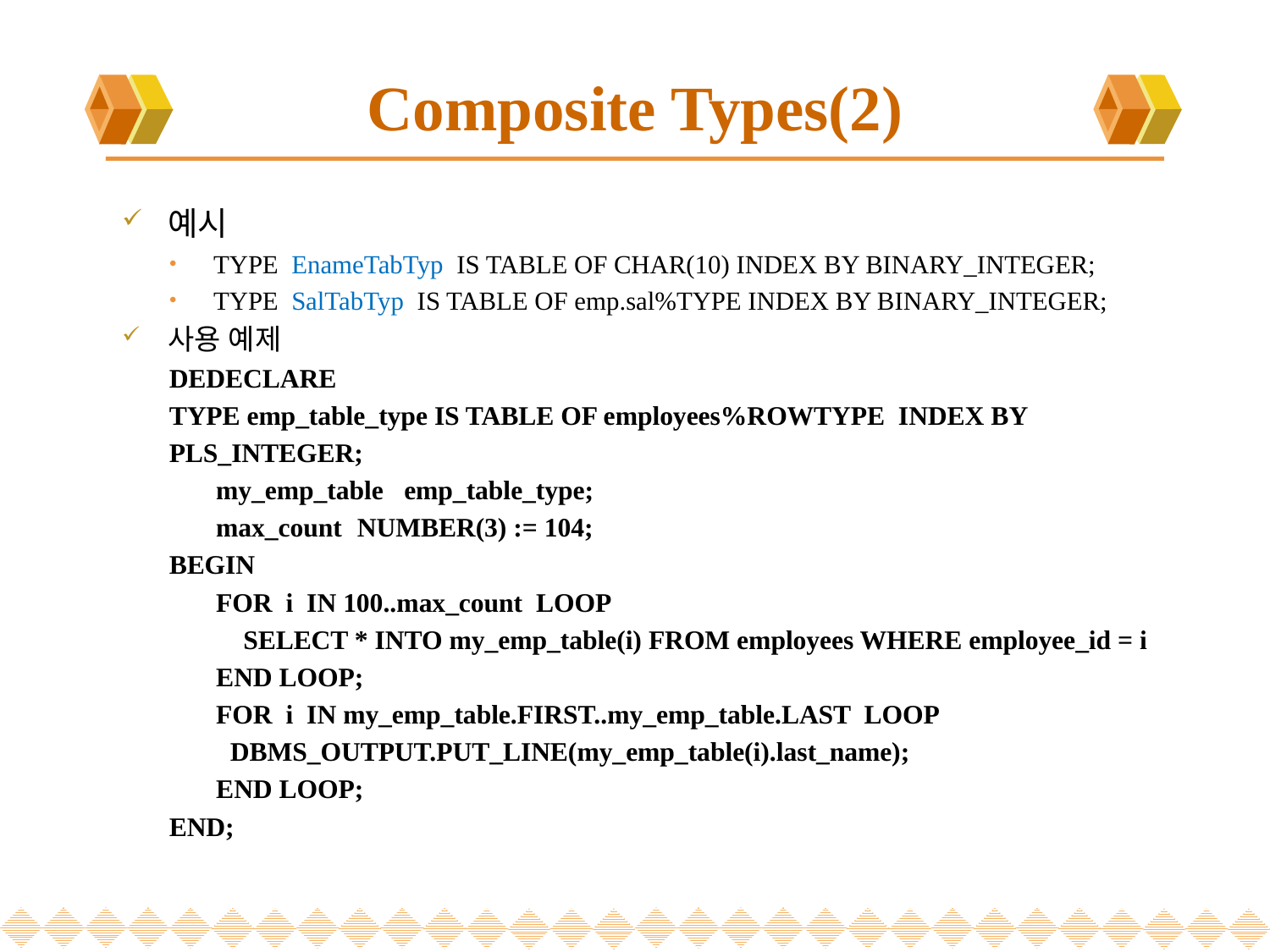

# Composite Types(2)

예시
TYPE  EnameTabTyp  IS TABLE OF CHAR(10) INDEX BY BINARY_INTEGER;
TYPE  SalTabTyp  IS TABLE OF emp.sal%TYPE INDEX BY BINARY_INTEGER;
사용 예제
DEDECLARE
	TYPE emp_table_type IS TABLE OF employees%ROWTYPE  INDEX BY
		PLS_INTEGER;
   	my_emp_table	emp_table_type;
   	max_count	NUMBER(3) := 104;
BEGIN
  	FOR  i  IN 100..max_count  LOOP
   	    SELECT * INTO my_emp_table(i) FROM employees WHERE employee_id = i
  	END LOOP;
  	FOR  i  IN my_emp_table.FIRST..my_emp_table.LAST  LOOP
         DBMS_OUTPUT.PUT_LINE(my_emp_table(i).last_name);
  	END LOOP;
END;